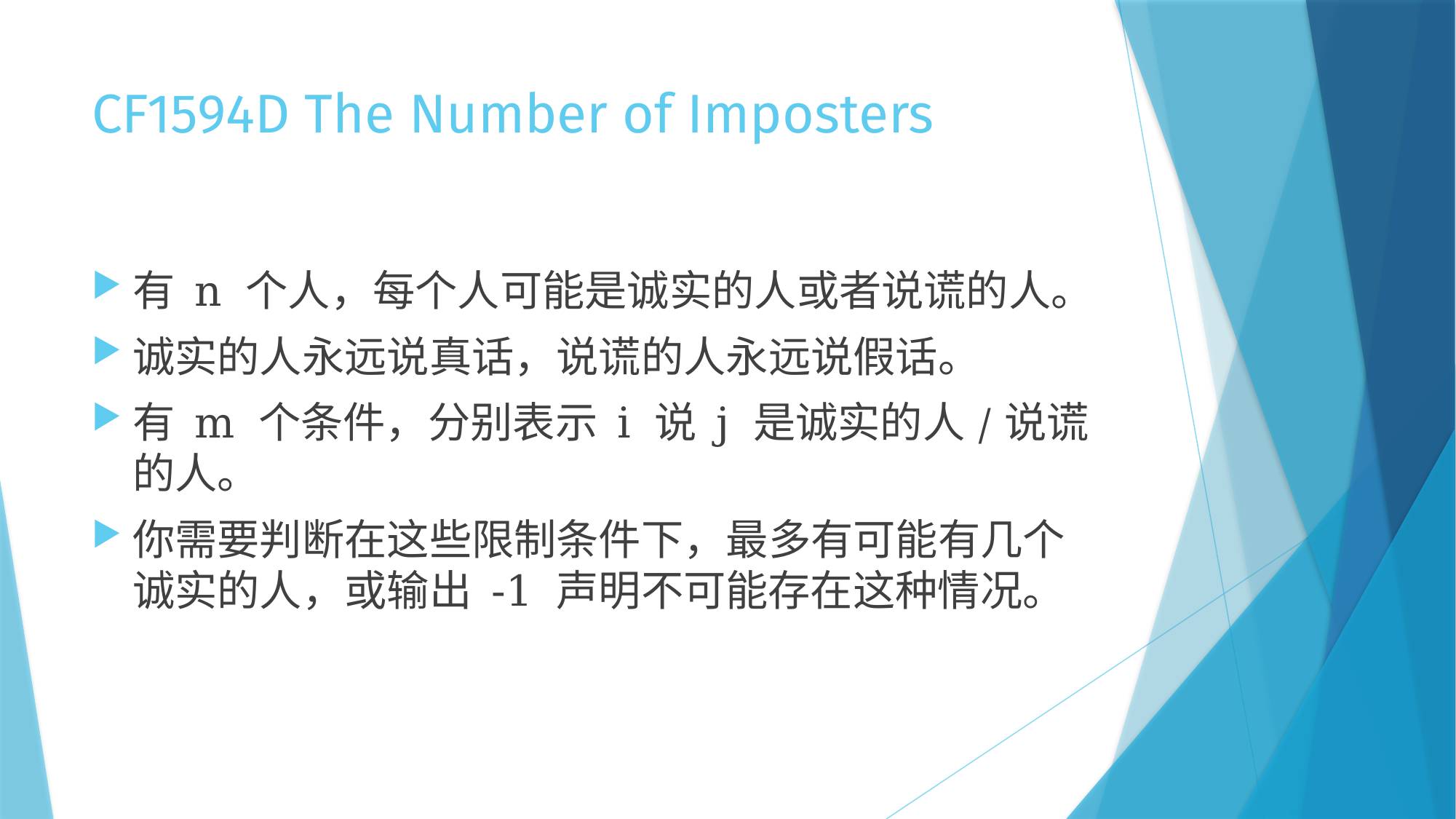

# CF1594D The Number of Imposters
有 n 个人，每个人可能是诚实的人或者说谎的人。
诚实的人永远说真话，说谎的人永远说假话。
有 m 个条件，分别表示 i 说 j 是诚实的人/说谎的人。
你需要判断在这些限制条件下，最多有可能有几个诚实的人，或输出 -1 声明不可能存在这种情况。